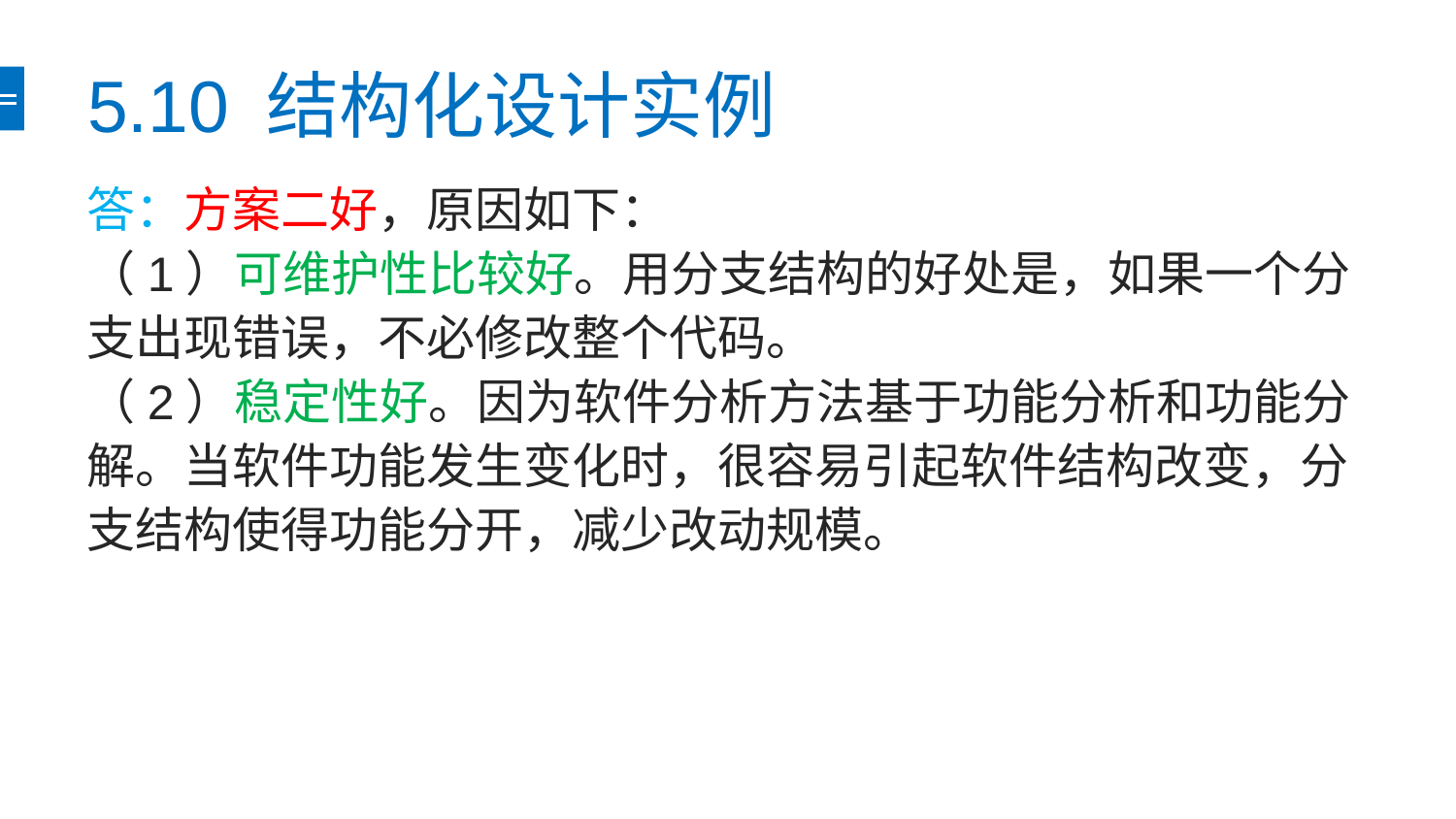

# 5.10 结构化设计实例
答：方案二好，原因如下：
（1）可维护性比较好。用分支结构的好处是，如果一个分支出现错误，不必修改整个代码。
（2）稳定性好。因为软件分析方法基于功能分析和功能分解。当软件功能发生变化时，很容易引起软件结构改变，分支结构使得功能分开，减少改动规模。